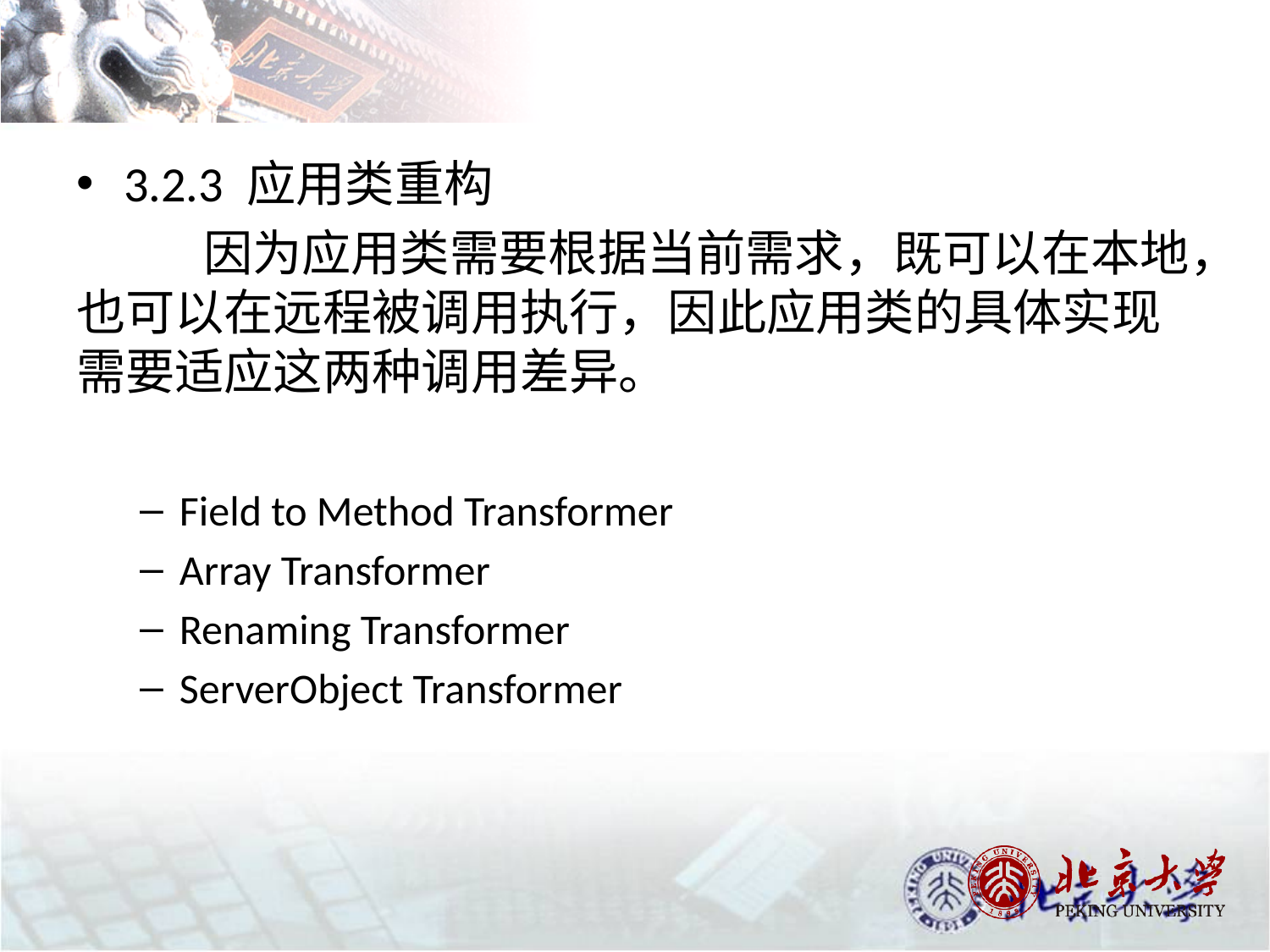

#
3.2.3 应用类重构
	因为应用类需要根据当前需求，既可以在本地，也可以在远程被调用执行，因此应用类的具体实现需要适应这两种调用差异。

Field to Method Transformer
Array Transformer
Renaming Transformer
ServerObject Transformer